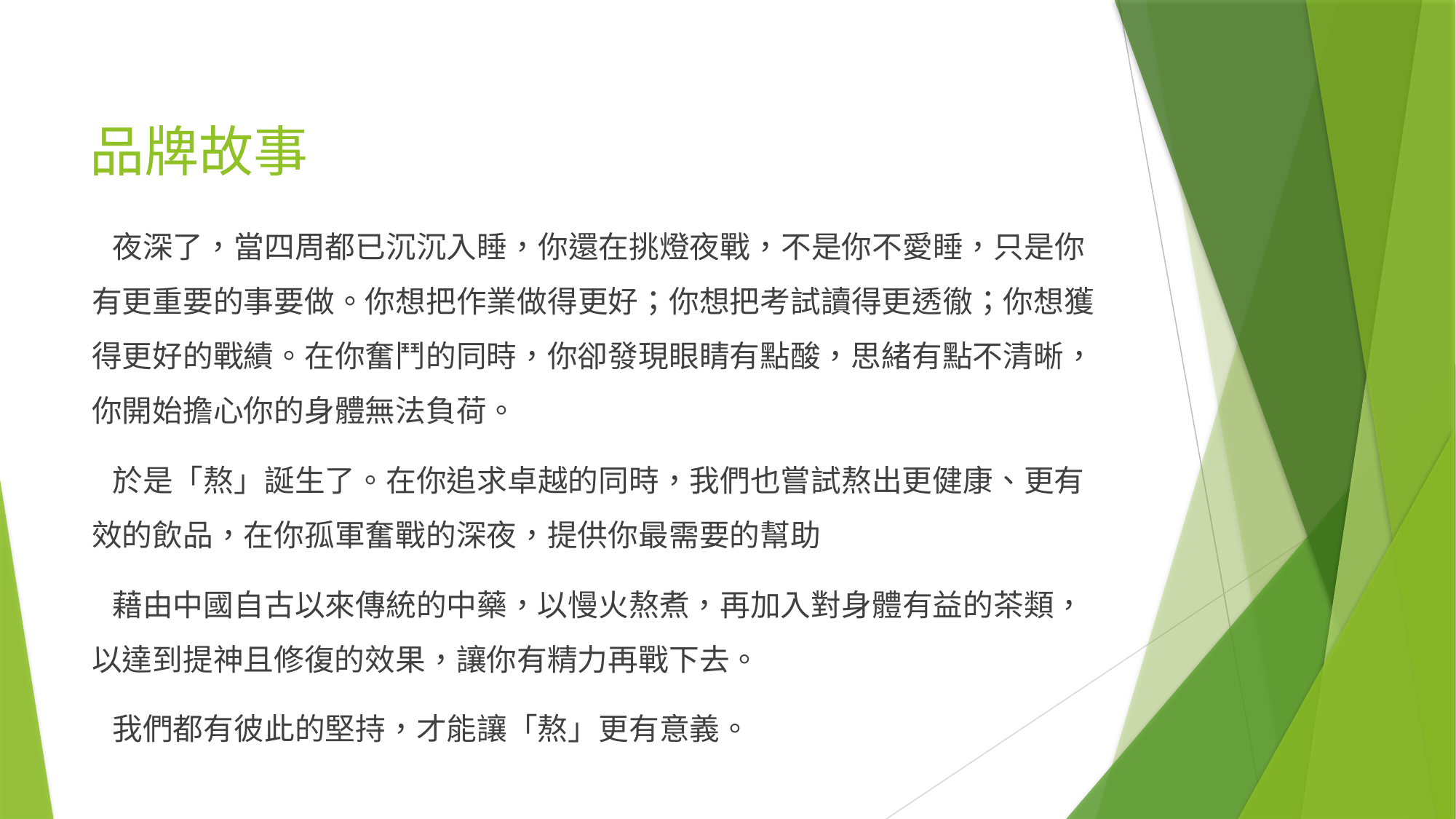

# 品牌故事
  夜深了，當四周都已沉沉入睡，你還在挑燈夜戰，不是你不愛睡，只是你有更重要的事要做。你想把作業做得更好；你想把考試讀得更透徹；你想獲得更好的戰績。在你奮鬥的同時，你卻發現眼睛有點酸，思緒有點不清晰，你開始擔心你的身體無法負荷。
  於是「熬」誕生了。在你追求卓越的同時，我們也嘗試熬出更健康、更有效的飲品，在你孤軍奮戰的深夜，提供你最需要的幫助
  藉由中國自古以來傳統的中藥，以慢火熬煮，再加入對身體有益的茶類，以達到提神且修復的效果，讓你有精力再戰下去。
  我們都有彼此的堅持，才能讓「熬」更有意義。